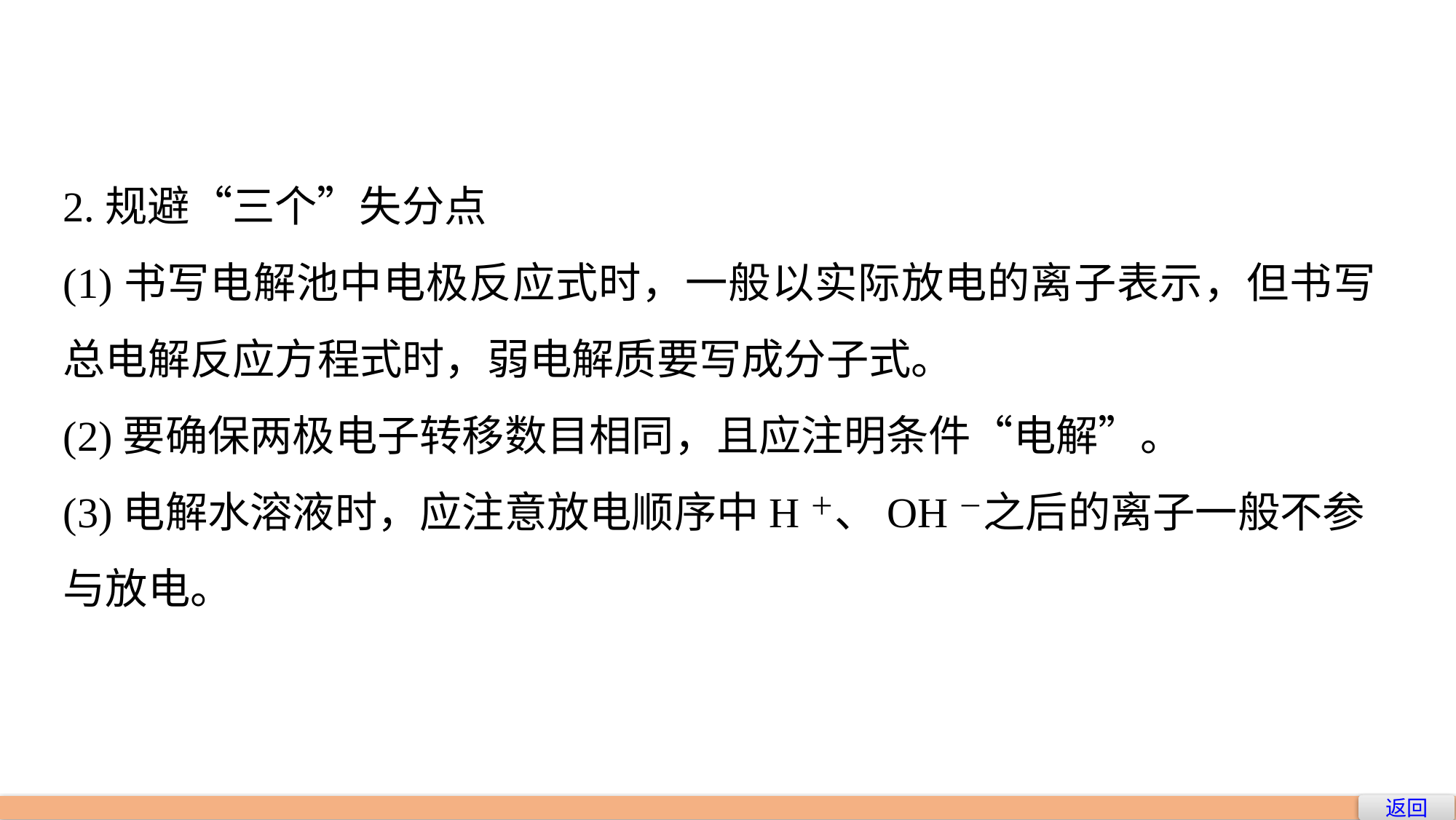

2.规避“三个”失分点
(1)书写电解池中电极反应式时，一般以实际放电的离子表示，但书写总电解反应方程式时，弱电解质要写成分子式。
(2)要确保两极电子转移数目相同，且应注明条件“电解”。
(3)电解水溶液时，应注意放电顺序中H＋、OH－之后的离子一般不参与放电。
返回